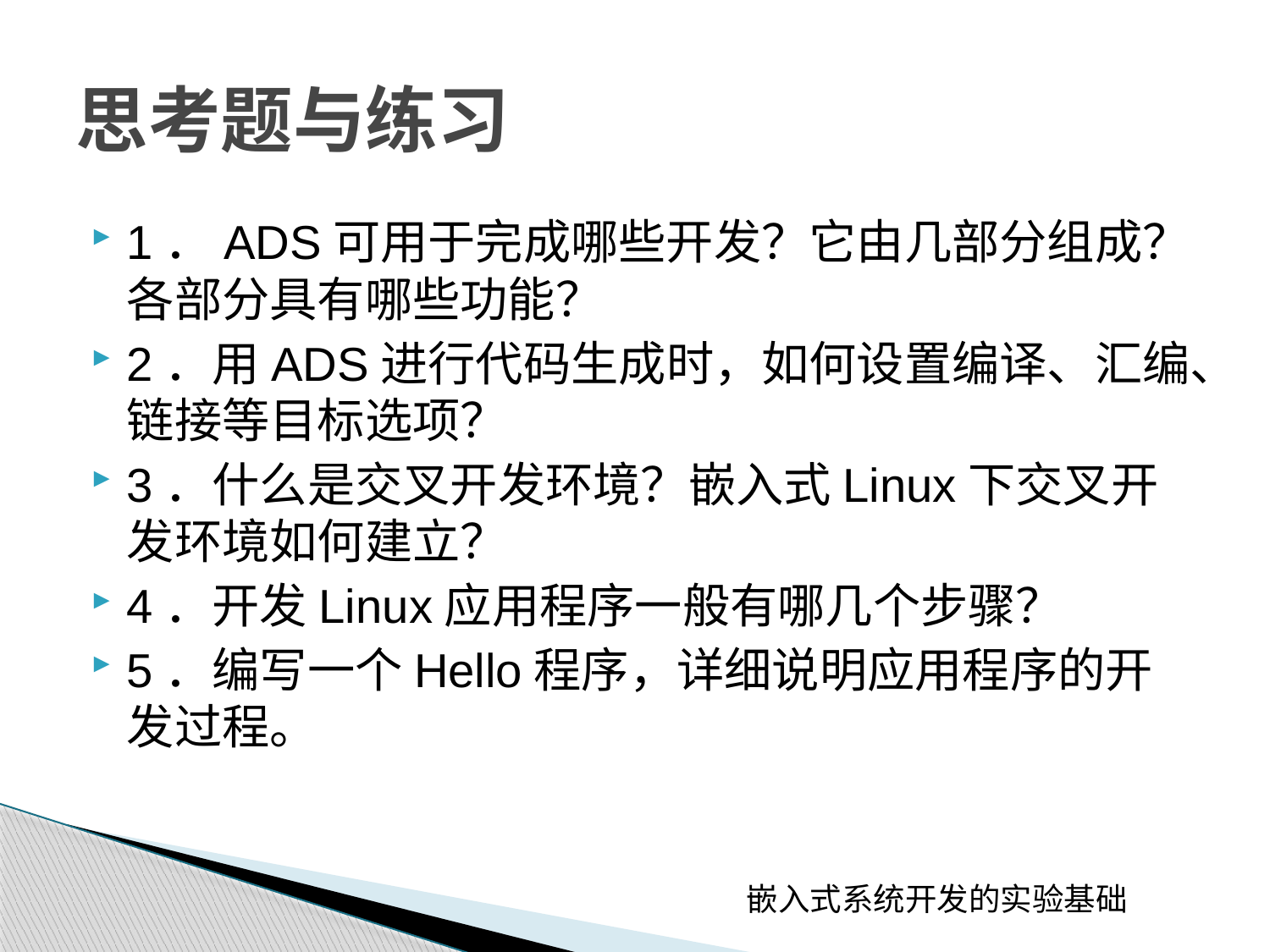

# 思考题与练习
1．ADS可用于完成哪些开发？它由几部分组成？各部分具有哪些功能？
2．用ADS进行代码生成时，如何设置编译、汇编、链接等目标选项？
3．什么是交叉开发环境？嵌入式Linux下交叉开发环境如何建立？
4．开发Linux应用程序一般有哪几个步骤？
5．编写一个Hello程序，详细说明应用程序的开发过程。

嵌入式系统开发的实验基础